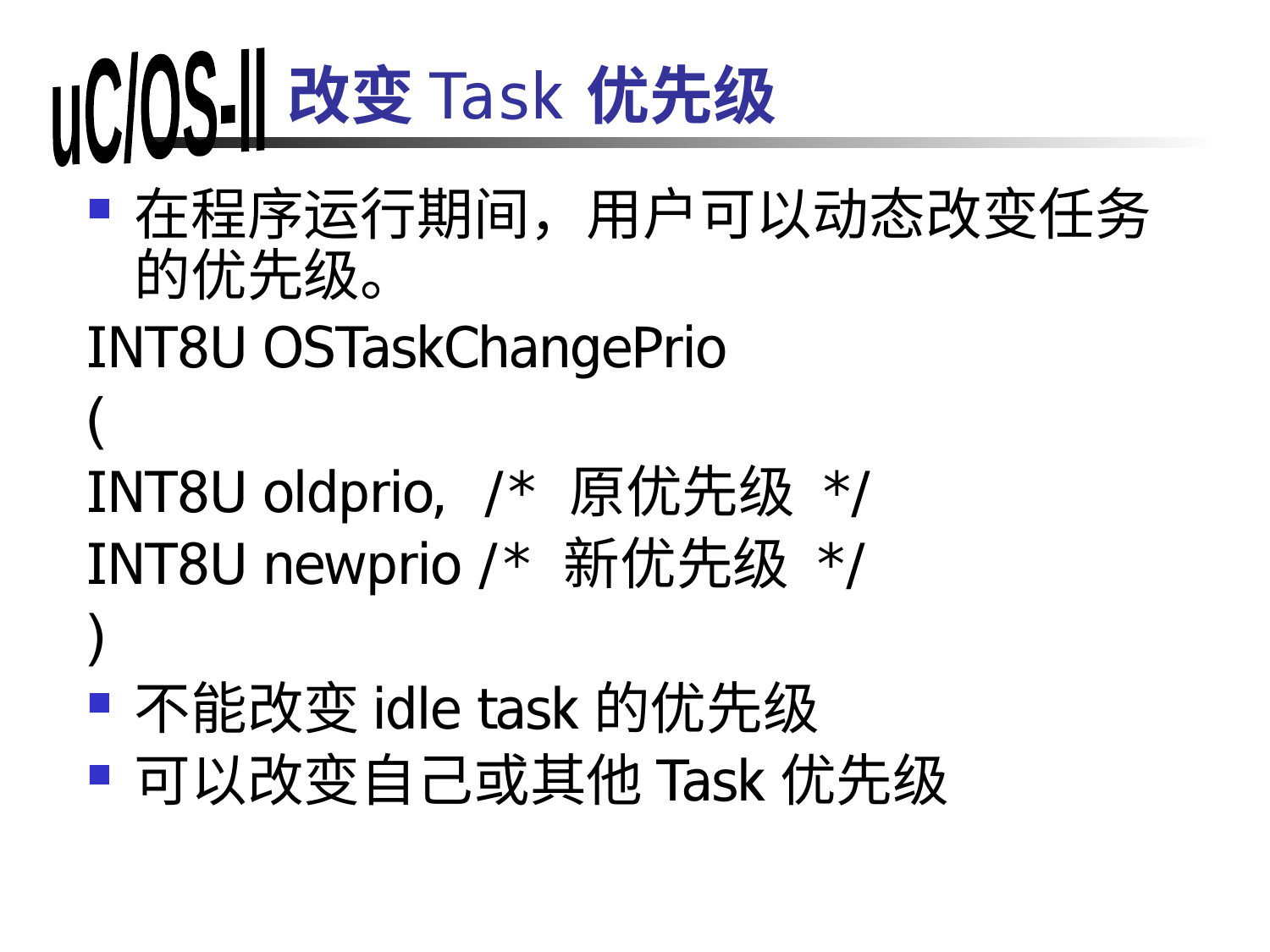

# 改变Task优先级
在程序运行期间，用户可以动态改变任务的优先级。
INT8U OSTaskChangePrio
(
INT8U oldprio,  /* 原优先级 */
INT8U newprio /* 新优先级 */
)
不能改变idle task的优先级
可以改变自己或其他Task优先级